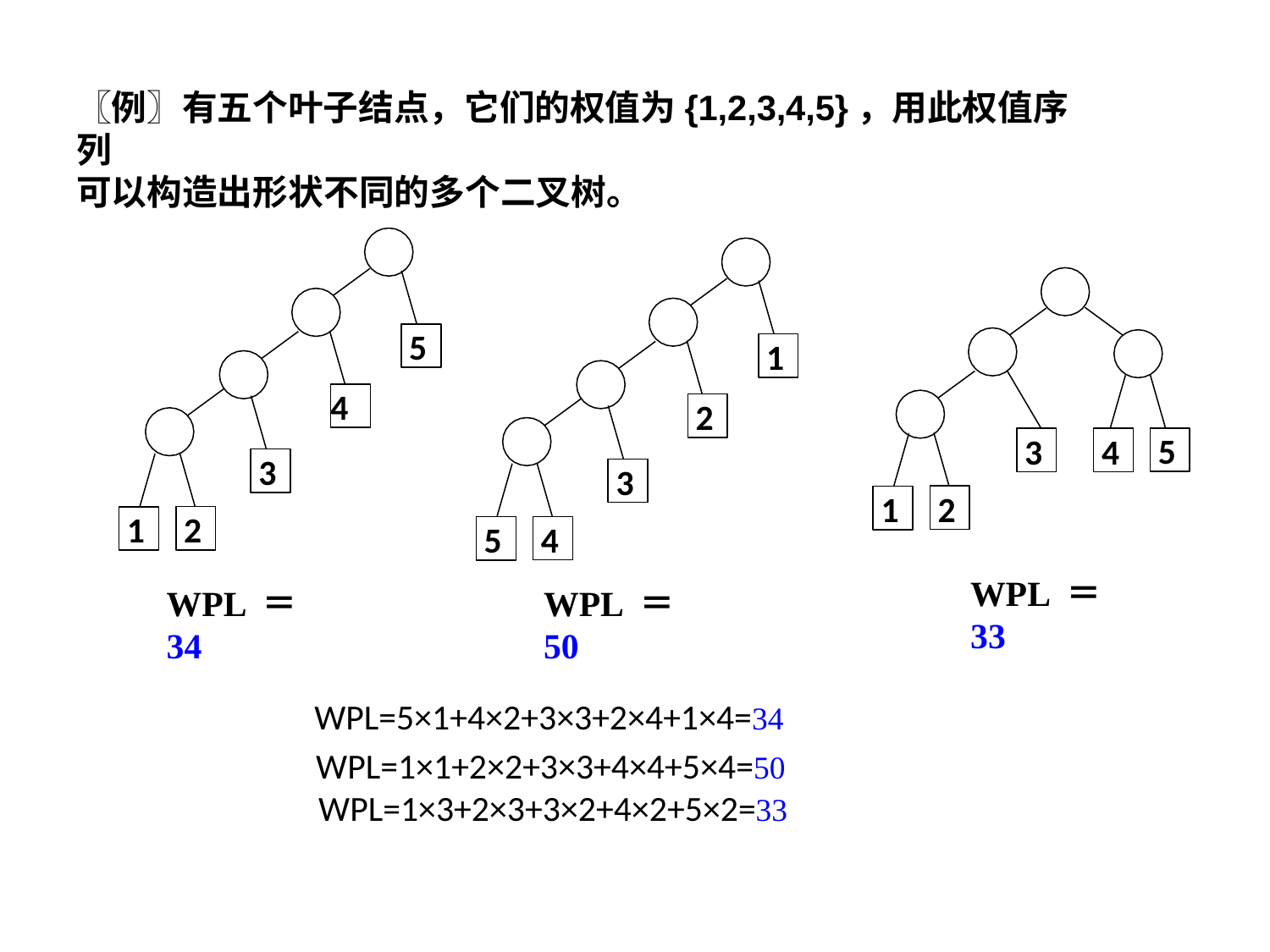

# 〖例〗有五个叶子结点，它们的权值为{1,2,3,4,5}，用此权值序列
可以构造出形状不同的多个二叉树。

5

1

4

2

5
3
4

3

3

2
1
2
1
4
5
WPL ＝ 33
WPL ＝ 34
WPL ＝ 50
WPL=5×1+4×2+3×3+2×4+1×4=34
WPL=1×1+2×2+3×3+4×4+5×4=50
WPL=1×3+2×3+3×2+4×2+5×2=33